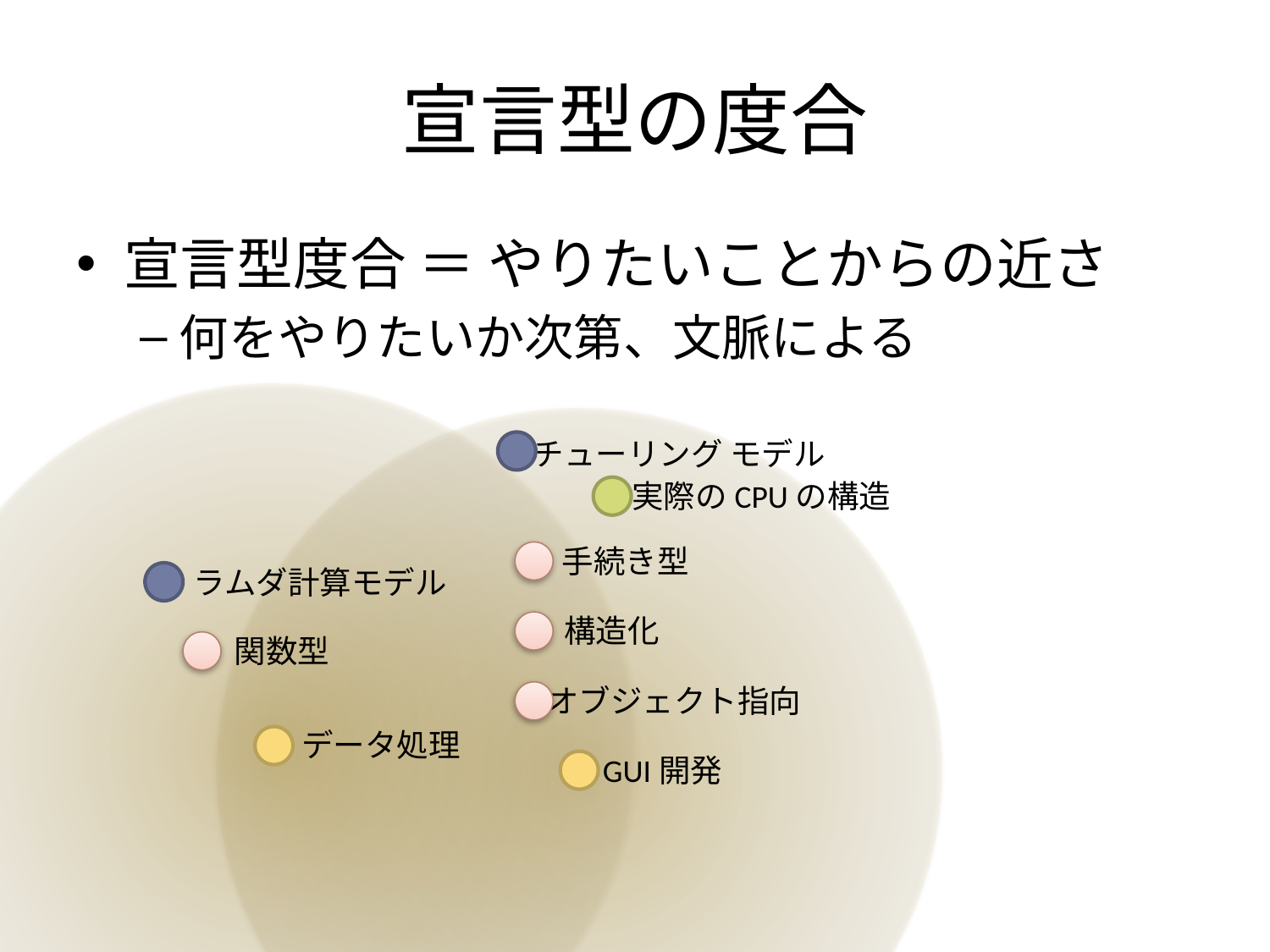

# 宣言型の度合
宣言型度合 ＝ やりたいことからの近さ
何をやりたいか次第、文脈による

チューリング モデル

実際のCPUの構造

手続き型

ラムダ計算モデル

構造化

関数型

オブジェクト指向

データ処理

GUI開発